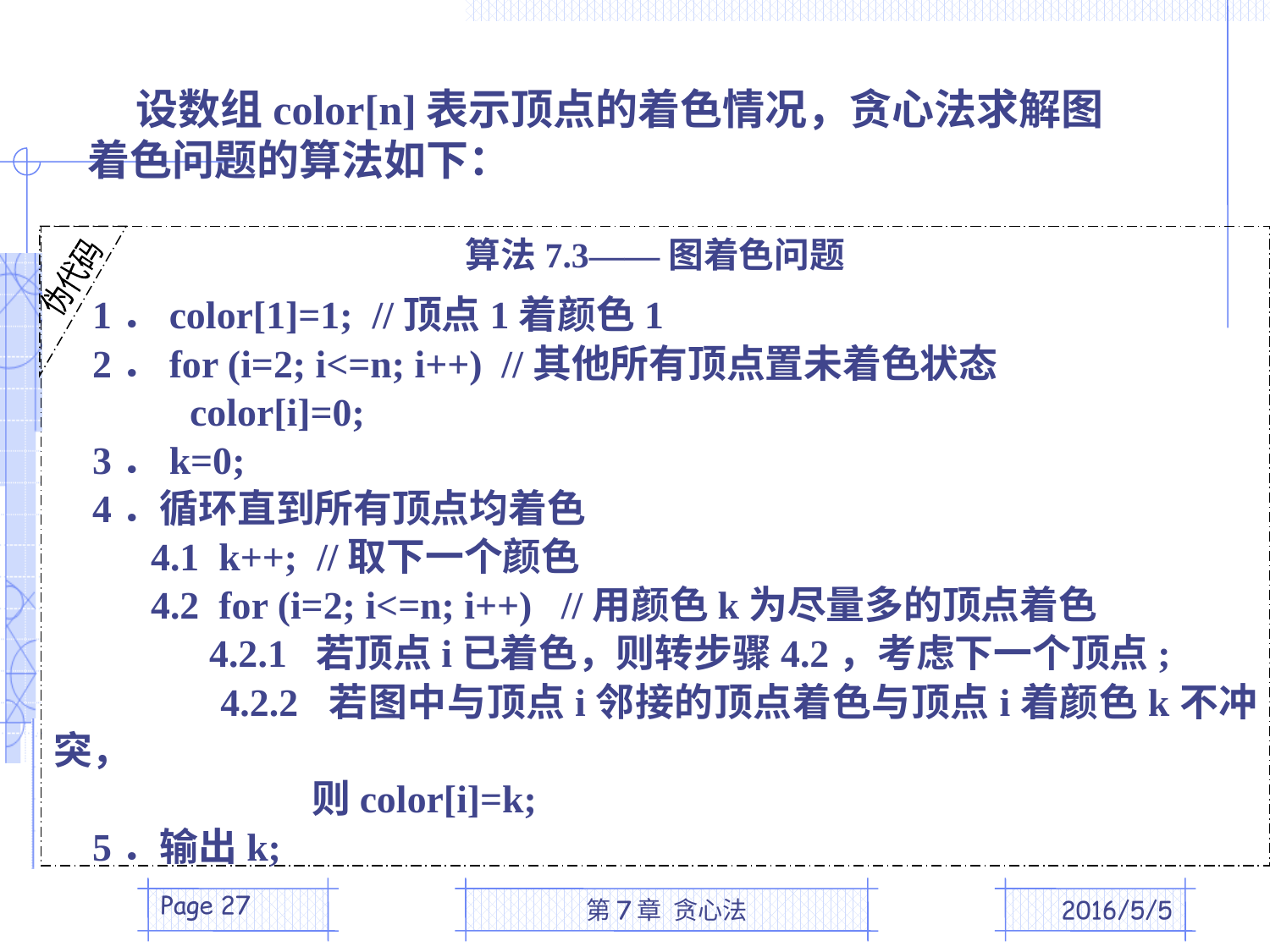

设数组color[n]表示顶点的着色情况，贪心法求解图着色问题的算法如下：

伪代码
算法7.3——图着色问题
    1．color[1]=1;  //顶点1着颜色1
    2．for (i=2; i<=n; i++)  //其他所有顶点置未着色状态
              color[i]=0;
    3．k=0;
    4．循环直到所有顶点均着色
          4.1  k++;  //取下一个颜色
          4.2  for (i=2; i<=n; i++)   //用颜色k为尽量多的顶点着色
                4.2.1  若顶点i已着色，则转步骤4.2，考虑下一个顶点;
                4.2.2  若图中与顶点i邻接的顶点着色与顶点i着颜色k不冲突，
                            则color[i]=k;
    5．输出k;
Page 27
第7章  贪心法
2016/5/5